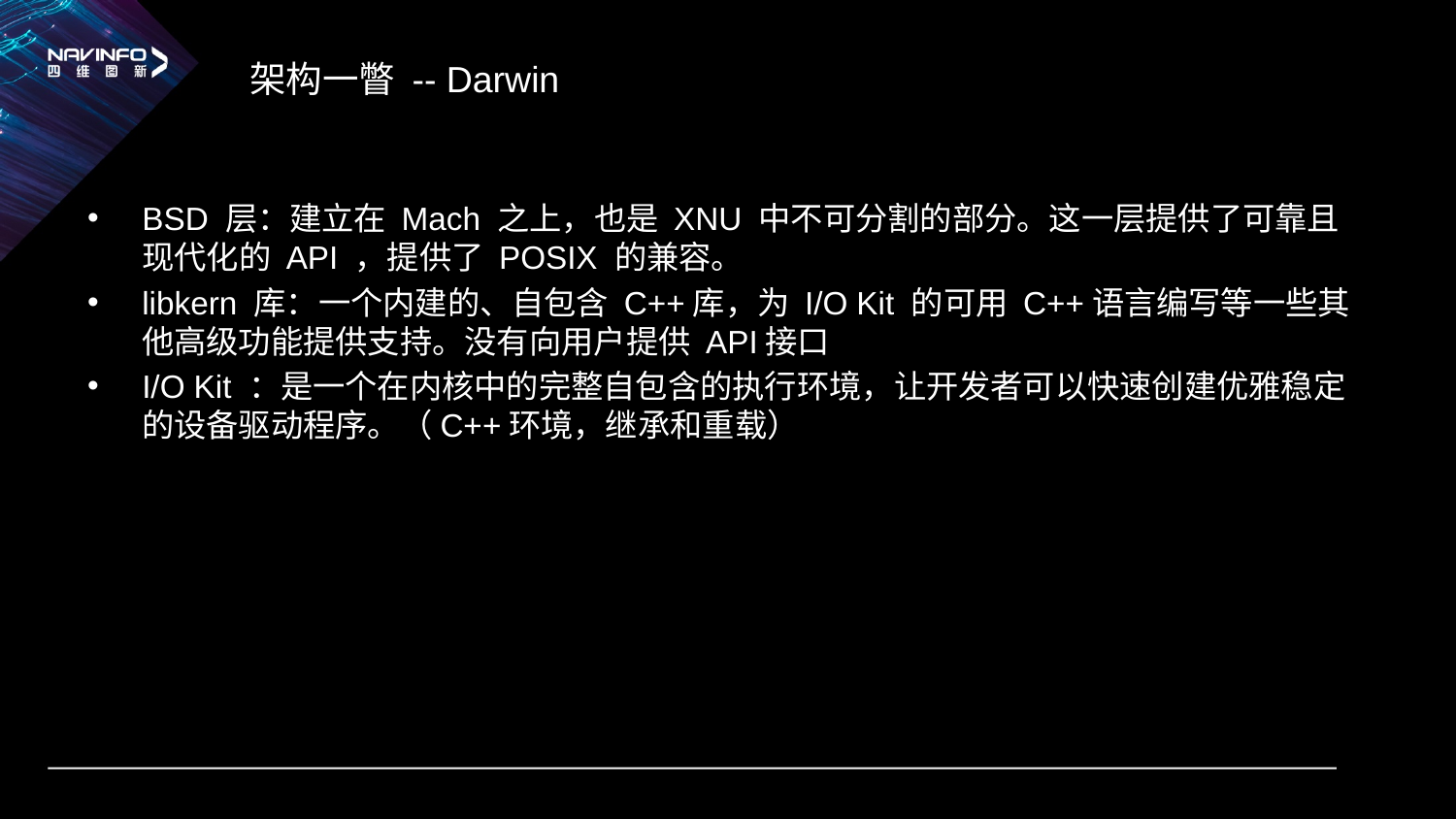

# 架构一瞥 -- Darwin
BSD 层：建立在 Mach 之上，也是 XNU 中不可分割的部分。这一层提供了可靠且现代化的 API ，提供了 POSIX 的兼容。
libkern 库：一个内建的、自包含 C++库，为 I/O Kit 的可用 C++语言编写等一些其他高级功能提供支持。没有向用户提供 API接口
I/O Kit ：是一个在内核中的完整自包含的执行环境，让开发者可以快速创建优雅稳定的设备驱动程序。（C++环境，继承和重载）